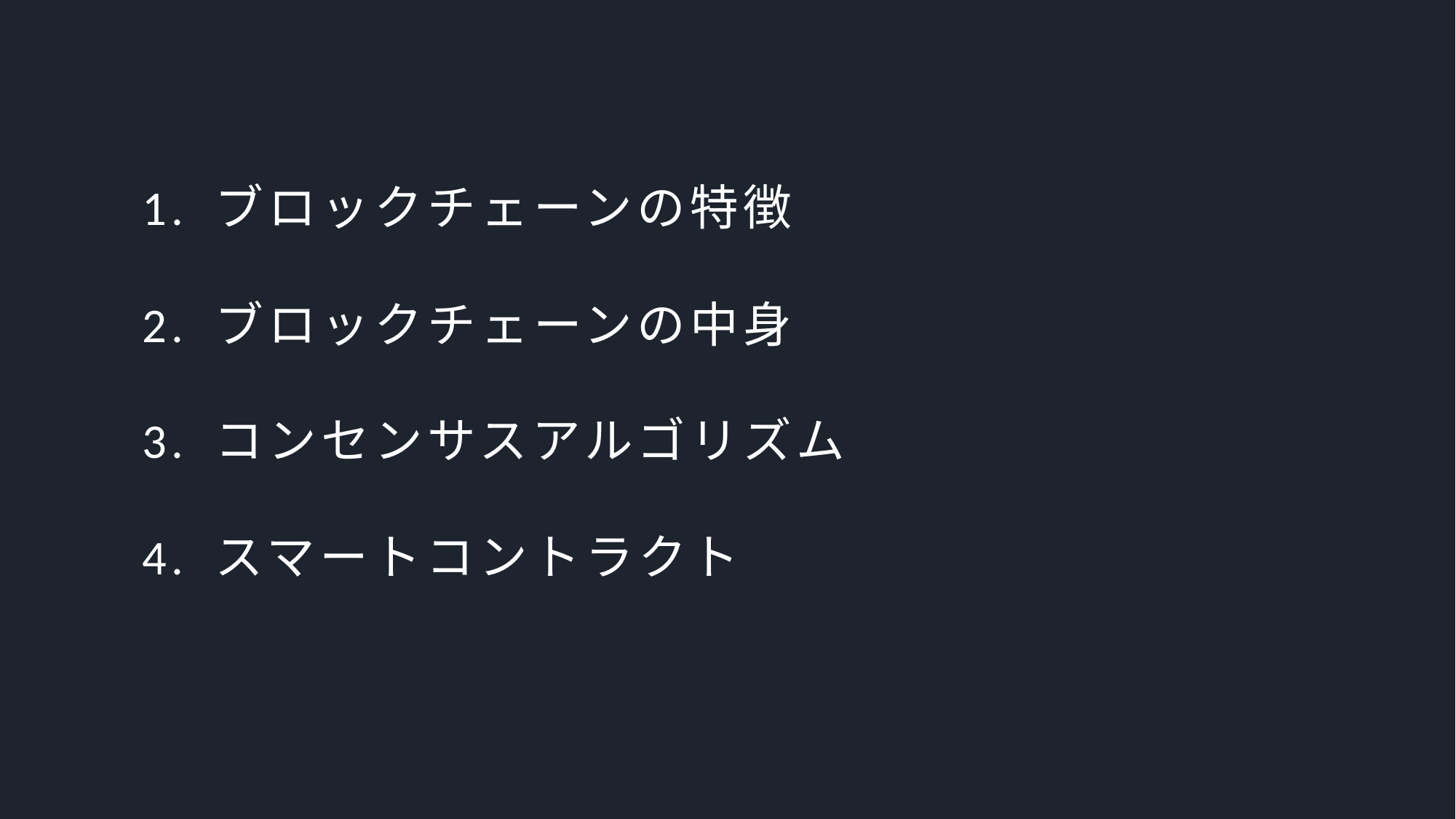

# 1. ブロックチェーンの特徴 2. ブロックチェーンの中身 3. コンセンサスアルゴリズム 4. スマートコントラクト